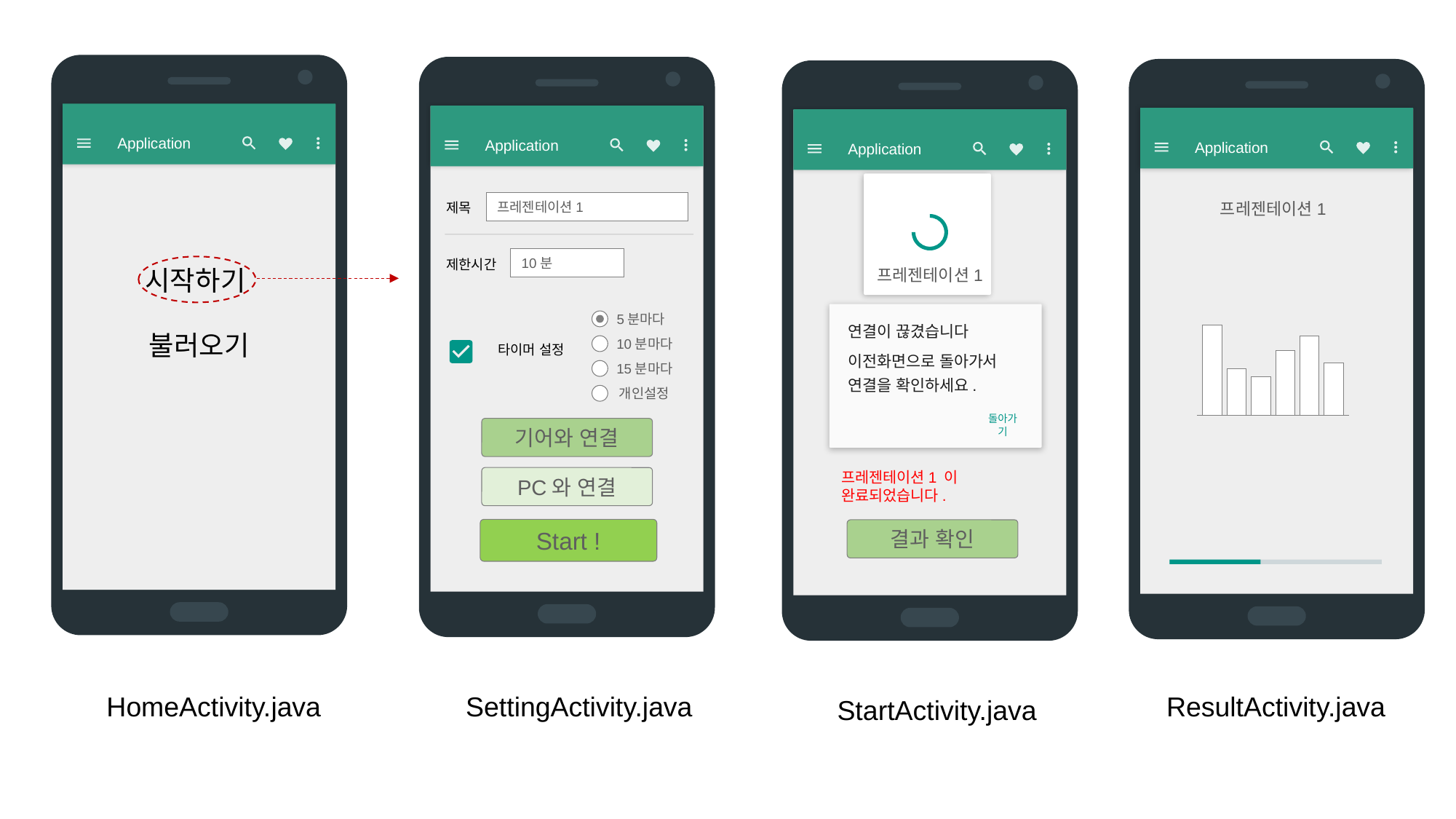

Application

시작하기
불러오기
HomeActivity.java

Application

SettingActivity.java

Application

프레젠테이션1

ResultActivity.java

Application

StartActivity.java

프레젠테이션1

프레젠테이션1
제목
10분
제한시간

연결이 끊겼습니다
이전화면으로 돌아가서 연결을 확인하세요.
돌아가기
5분마다

10분마다

15분마다

개인설정

타이머 설정

기어와 연결
프레젠테이션1 이 완료되었습니다.
PC와 연결
Start !
결과 확인